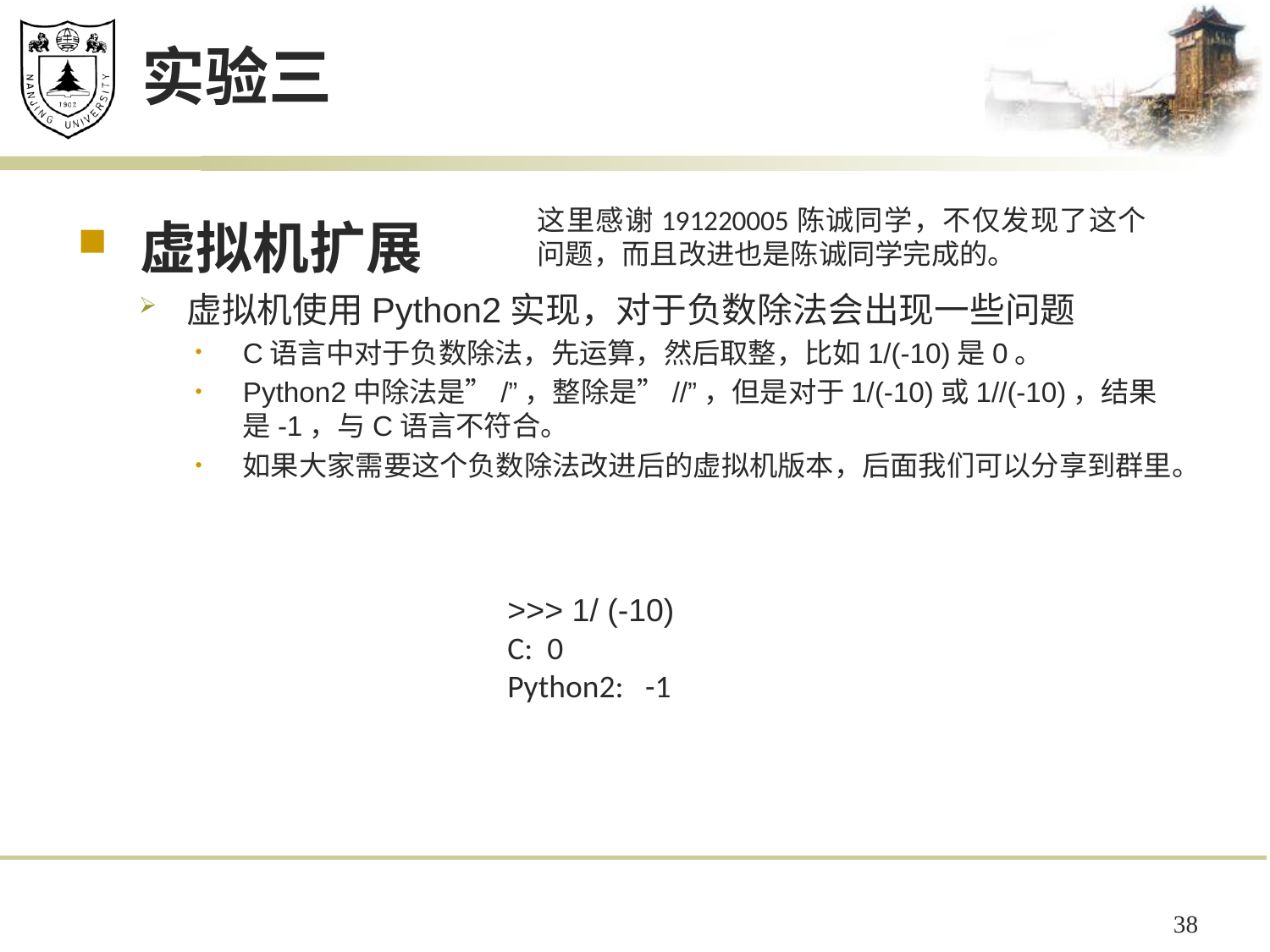

# 实验三
这里感谢191220005陈诚同学，不仅发现了这个问题，而且改进也是陈诚同学完成的。
虚拟机扩展
虚拟机使用Python2实现，对于负数除法会出现一些问题
C语言中对于负数除法，先运算，然后取整，比如1/(-10)是0。
Python2中除法是”/”，整除是”//”，但是对于1/(-10)或1//(-10)，结果是-1，与C语言不符合。
如果大家需要这个负数除法改进后的虚拟机版本，后面我们可以分享到群里。
>>> 1/ (-10)
C:  0
Python2:   -1